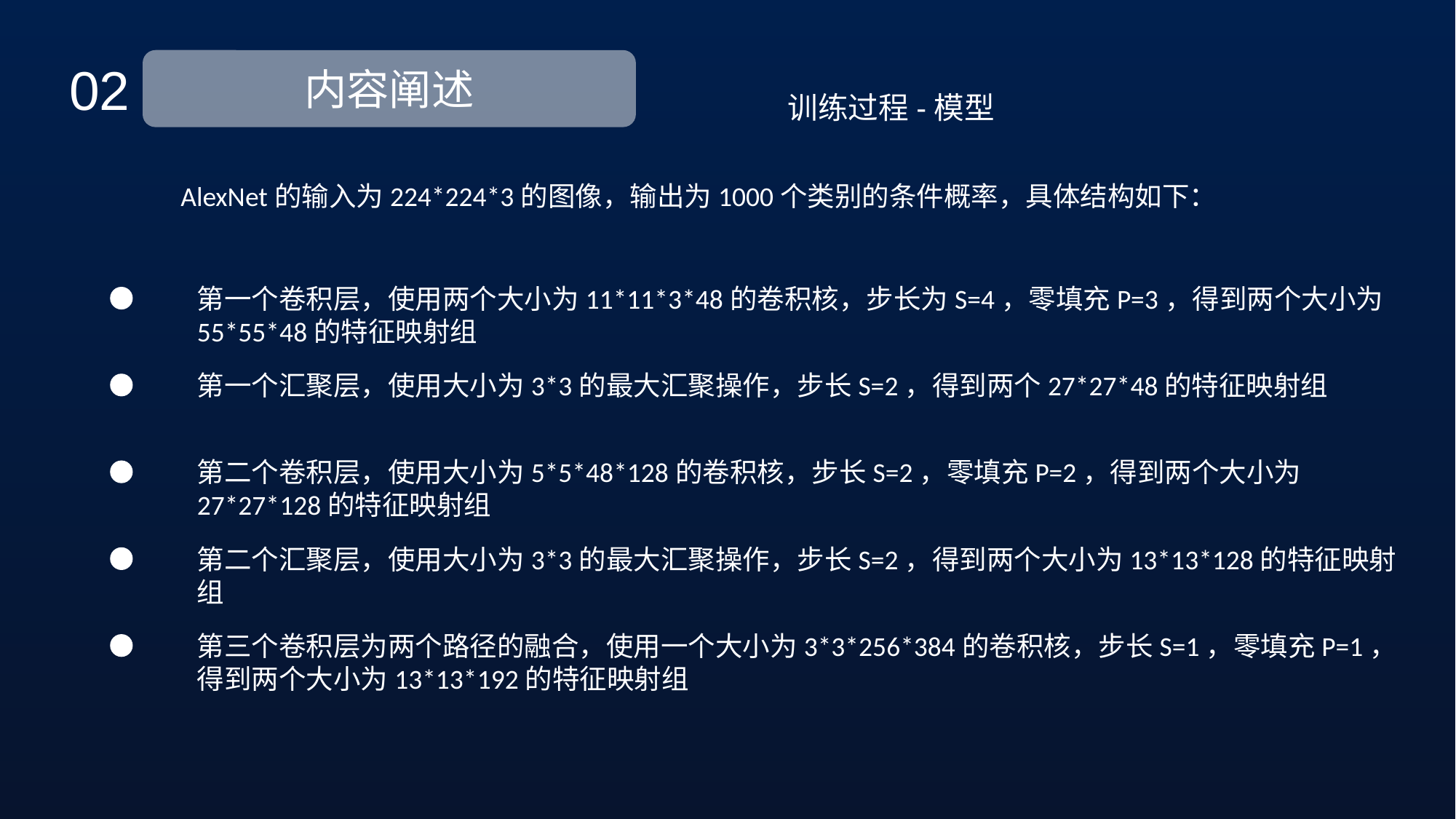

02
内容阐述
训练过程-模型
AlexNet的输入为224*224*3的图像，输出为1000个类别的条件概率，具体结构如下：
第一个卷积层，使用两个大小为11*11*3*48的卷积核，步长为S=4，零填充P=3，得到两个大小为55*55*48的特征映射组

第一个汇聚层，使用大小为3*3的最大汇聚操作，步长S=2，得到两个27*27*48的特征映射组

第二个卷积层，使用大小为5*5*48*128的卷积核，步长S=2，零填充P=2，得到两个大小为27*27*128的特征映射组

第二个汇聚层，使用大小为3*3的最大汇聚操作，步长S=2，得到两个大小为13*13*128的特征映射组

第三个卷积层为两个路径的融合，使用一个大小为3*3*256*384的卷积核，步长S=1，零填充P=1，得到两个大小为13*13*192的特征映射组